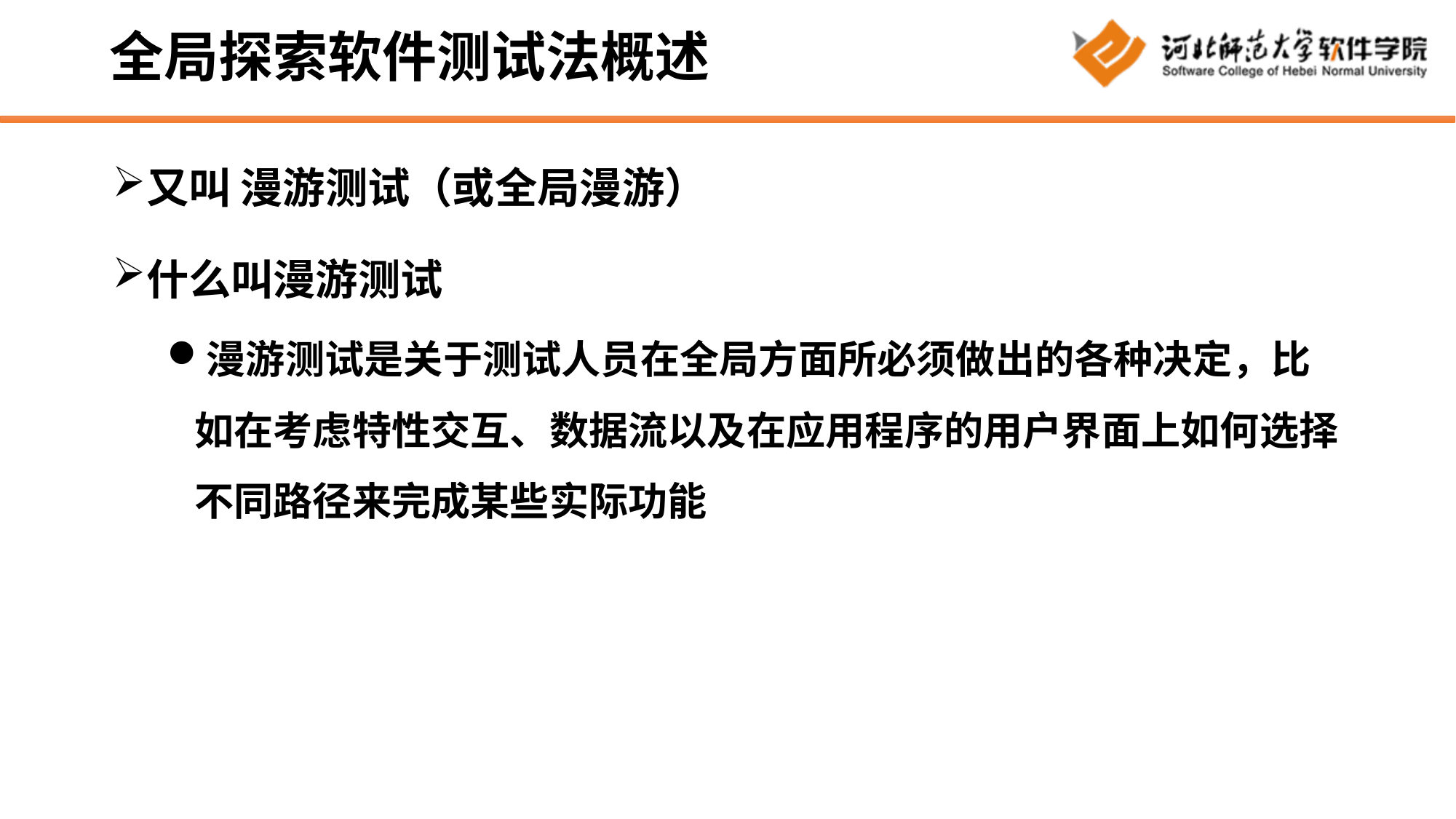

# 全局探索软件测试法概述
又叫 漫游测试（或全局漫游）
什么叫漫游测试
漫游测试是关于测试人员在全局方面所必须做出的各种决定，比如在考虑特性交互、数据流以及在应用程序的用户界面上如何选择不同路径来完成某些实际功能